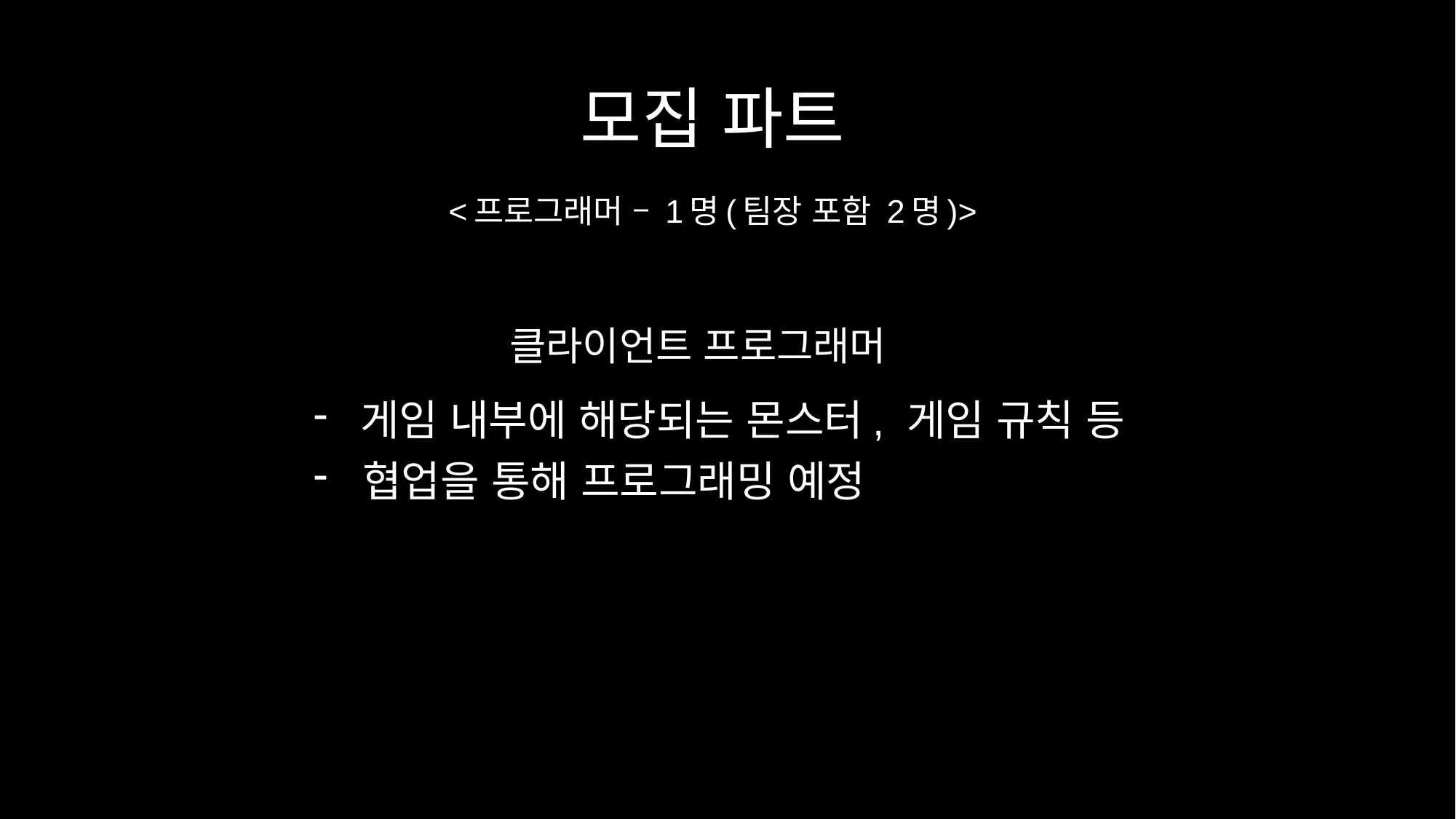

# 모집 파트
<프로그래머 – 1명(팀장 포함 2명)>
클라이언트 프로그래머
 게임 내부에 해당되는 몬스터, 게임 규칙 등
 협업을 통해 프로그래밍 예정